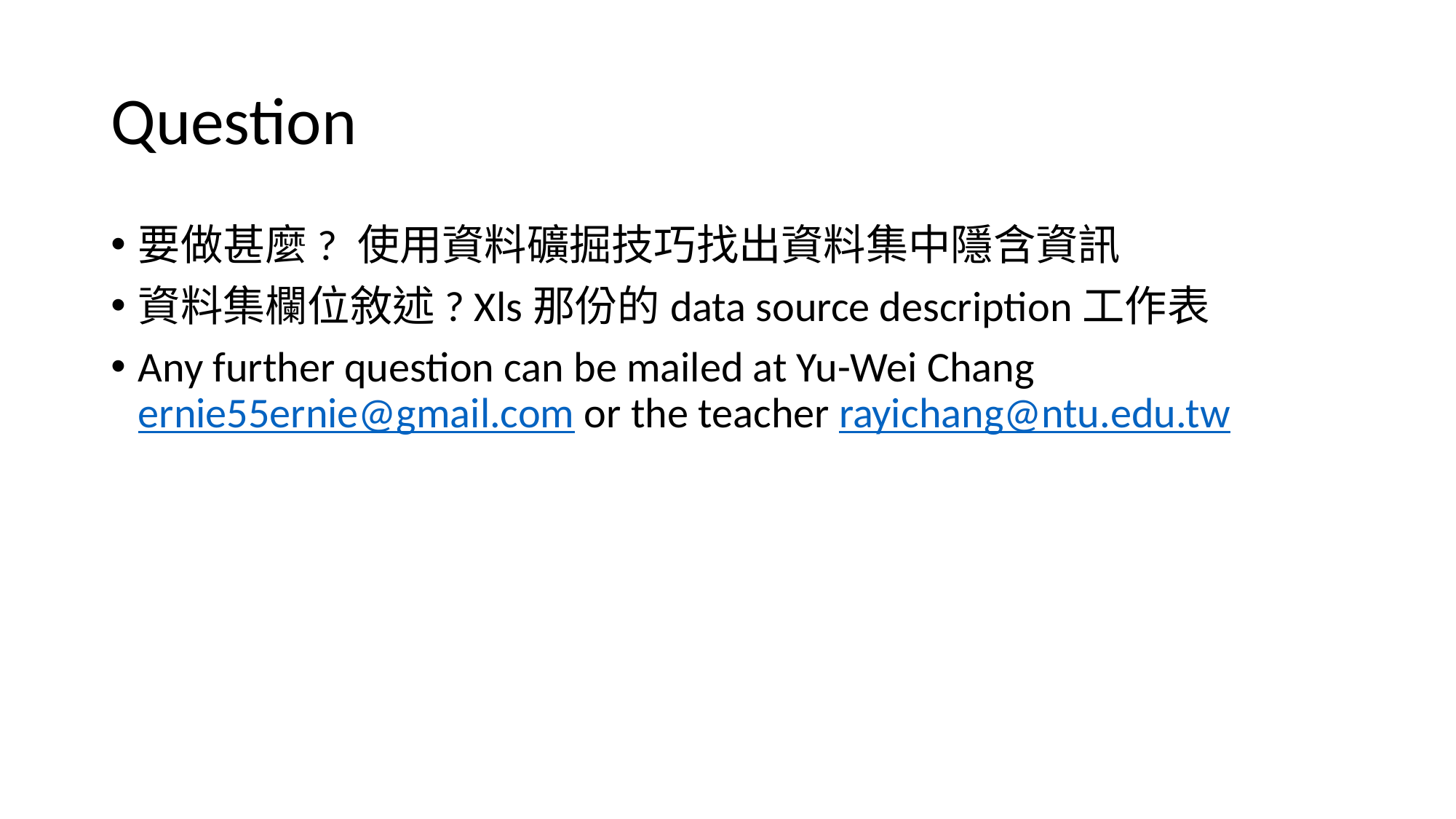

# Question
要做甚麼? 使用資料礦掘技巧找出資料集中隱含資訊
資料集欄位敘述? Xls那份的data source description工作表
Any further question can be mailed at Yu-Wei Chang ernie55ernie@gmail.com or the teacher rayichang@ntu.edu.tw